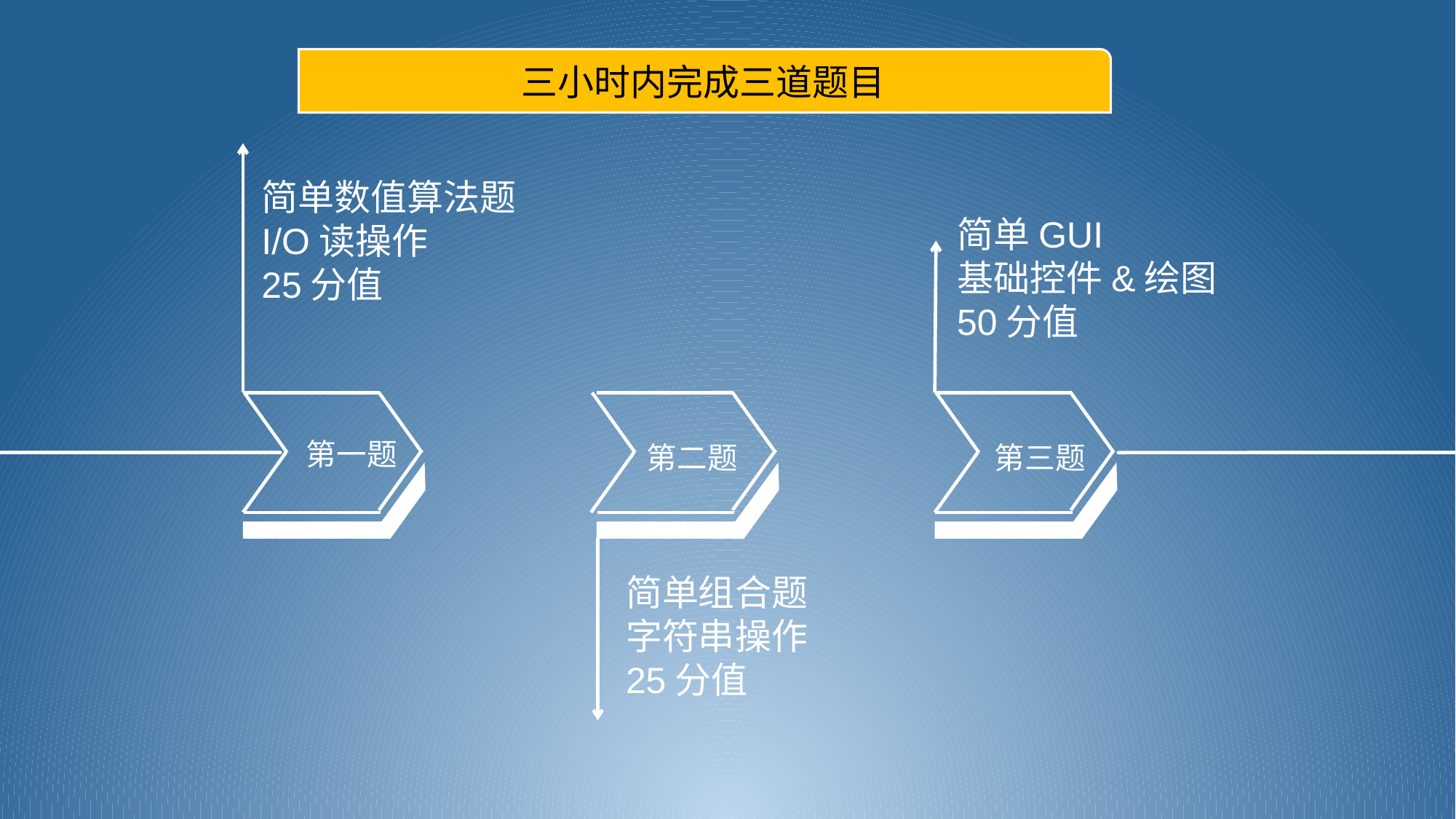

三小时内完成三道题目
简单数值算法题
I/O读操作
25分值
简单GUI
基础控件&绘图
50分值
第一题
第二题
第三题

简单组合题
字符串操作
25分值